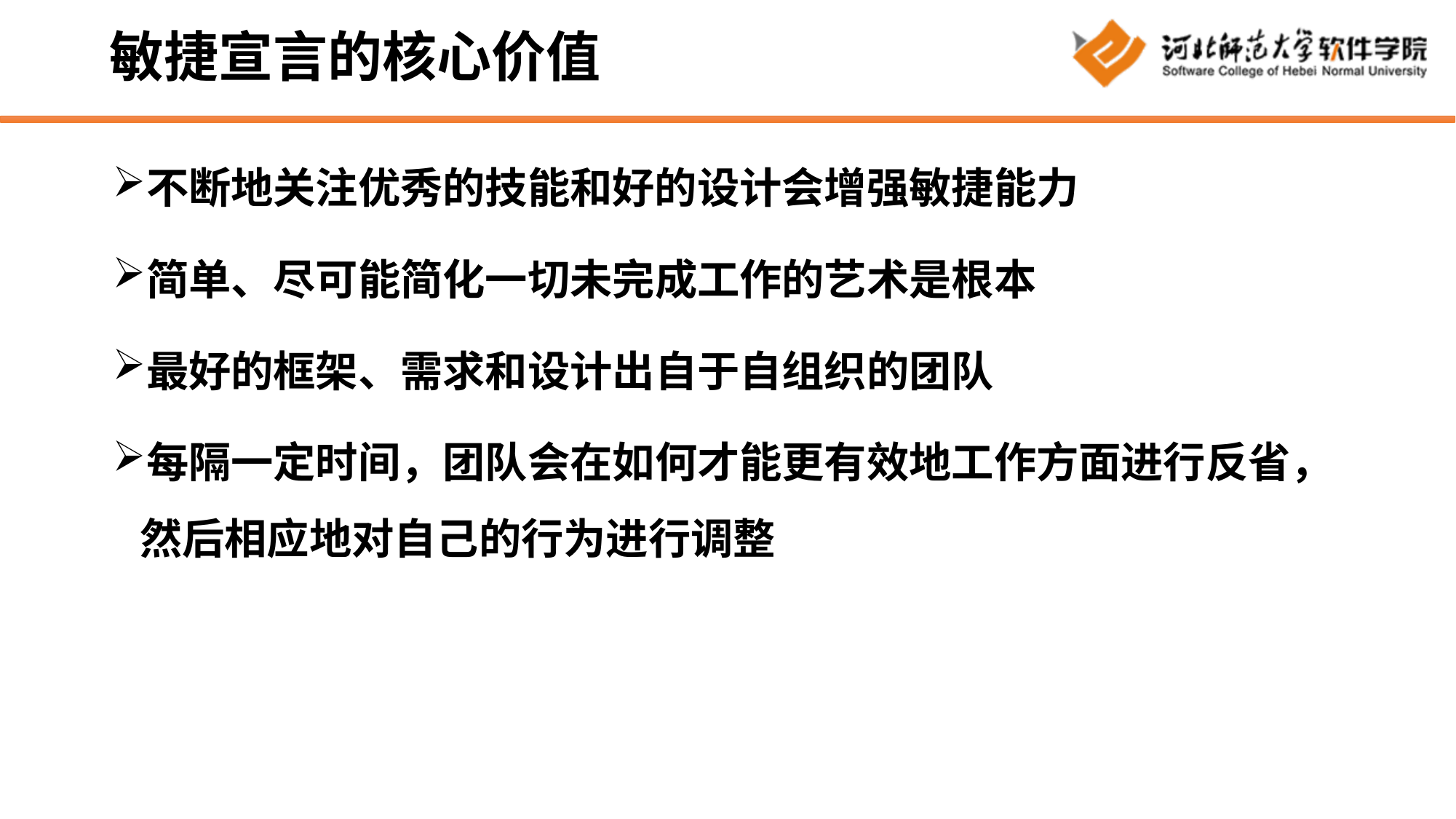

# 敏捷宣言的核心价值
不断地关注优秀的技能和好的设计会增强敏捷能力
简单、尽可能简化一切未完成工作的艺术是根本
最好的框架、需求和设计出自于自组织的团队
每隔一定时间，团队会在如何才能更有效地工作方面进行反省，然后相应地对自己的行为进行调整